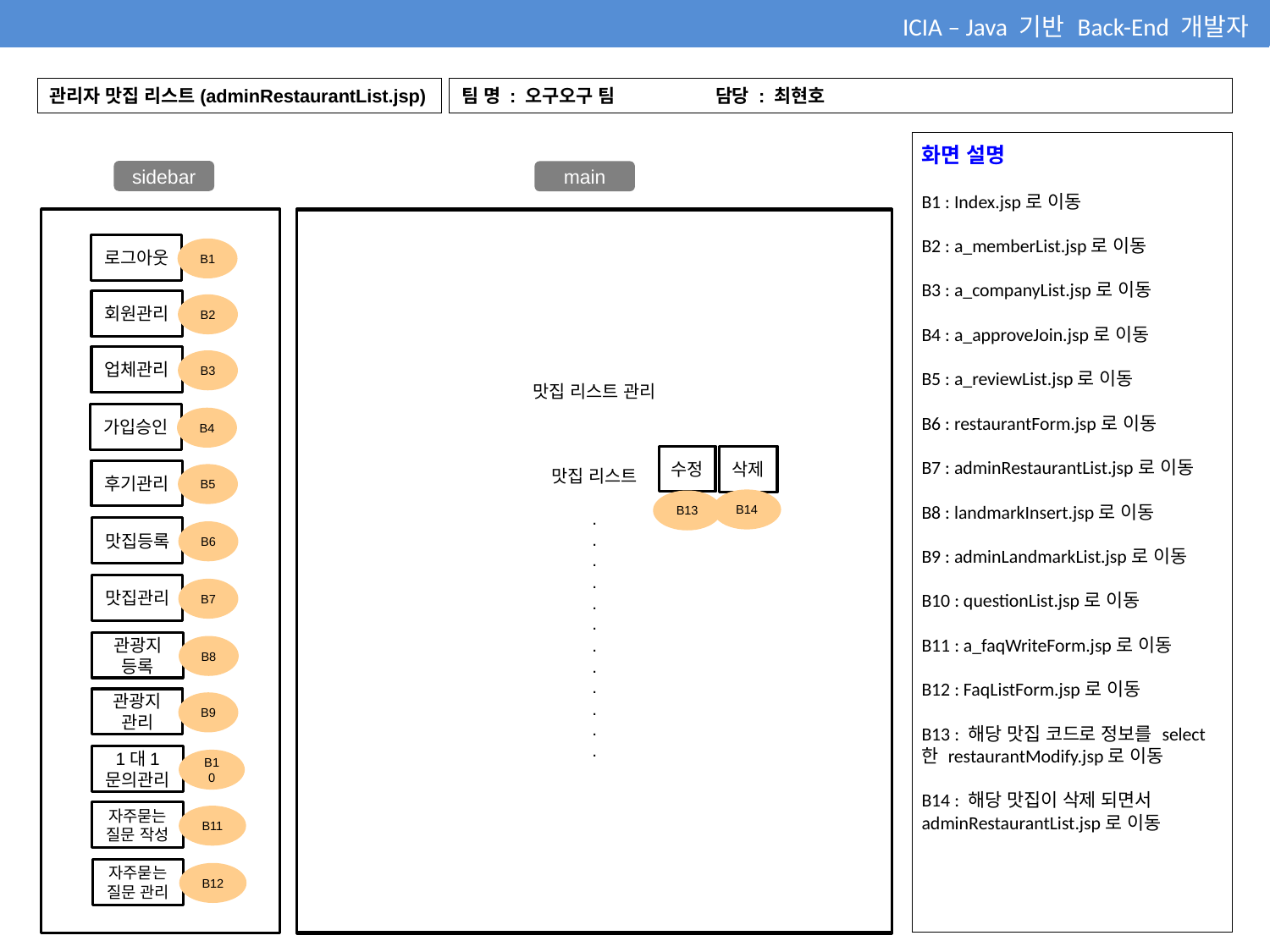

ICIA – Java 기반 Back-End 개발자
관리자 맛집 리스트(adminRestaurantList.jsp)
팀 명 : 오구오구 팀	담당 : 최현호
화면 설명

B1 : Index.jsp로 이동

B2 : a_memberList.jsp로 이동

B3 : a_companyList.jsp로 이동

B4 : a_approveJoin.jsp로 이동

B5 : a_reviewList.jsp로 이동

B6 : restaurantForm.jsp로 이동

B7 : adminRestaurantList.jsp로 이동

B8 : landmarkInsert.jsp로 이동

B9 : adminLandmarkList.jsp로 이동

B10 : questionList.jsp로 이동

B11 : a_faqWriteForm.jsp로 이동

B12 : FaqListForm.jsp로 이동

B13 : 해당 맛집 코드로 정보를 select 한 restaurantModify.jsp로 이동

B14 : 해당 맛집이 삭제 되면서  adminRestaurantList.jsp로 이동

sidebar
main
맛집 리스트 관리

맛집 리스트

.
.
.
.
.
.
.
.
.
.
.
.

로그아웃
B1
회원관리
B2
업체관리
B3
가입승인
B4
수정
삭제
후기관리
B5
B14
B13
맛집등록
B6
맛집관리
B7
관광지
등록
B8
관광지 관리
B9
1대1
문의관리
B10
자주묻는질문 작성
B11
자주묻는질문 관리
B12